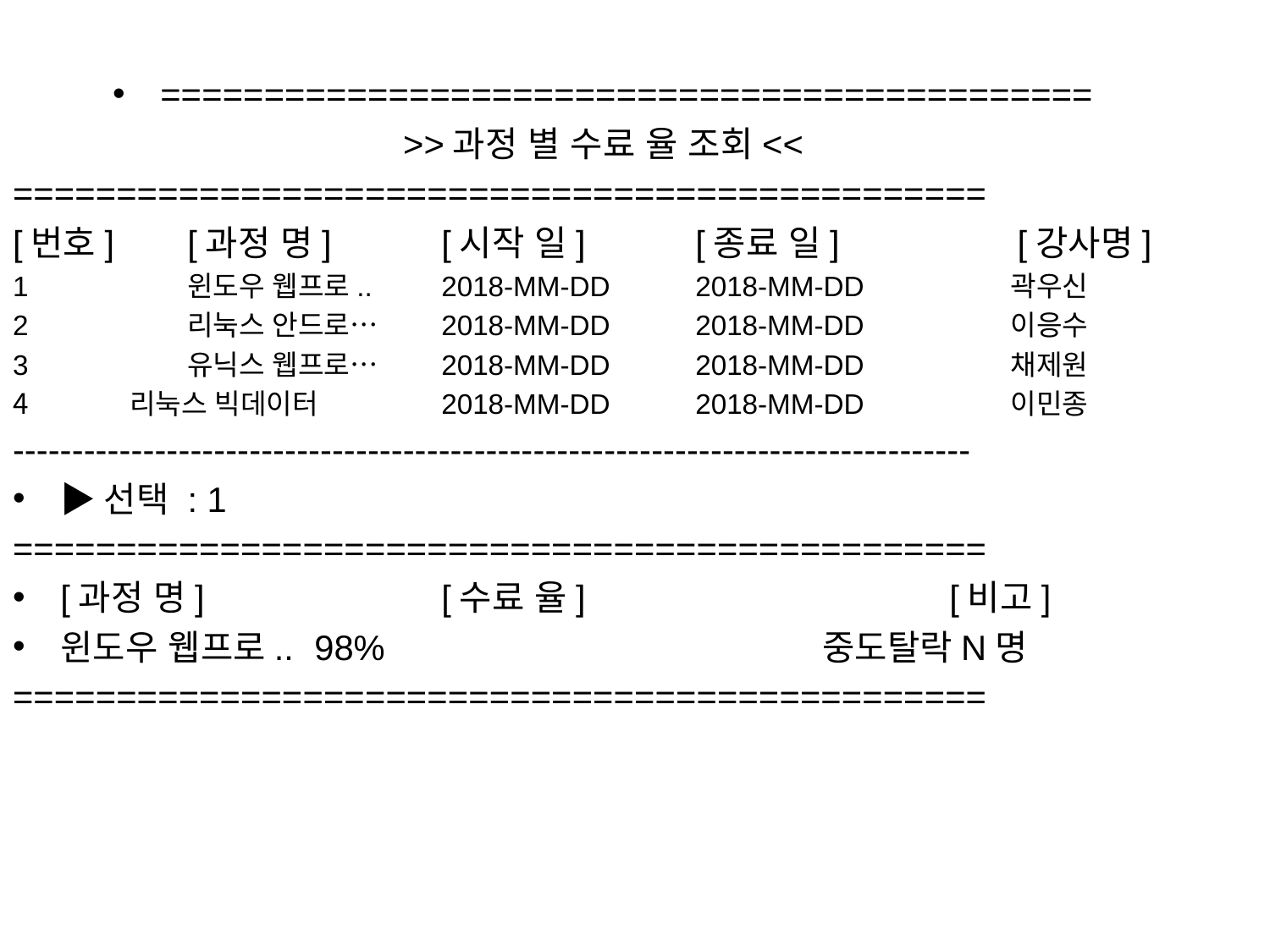

=============================================
>>과정 별 수료 율 조회<<
===============================================
[번호]	[과정 명]	[시작 일]	[종료 일]	       [강사명]
1		윈도우 웹프로..	2018-MM-DD	2018-MM-DD	       곽우신
2		리눅스 안드로…	2018-MM-DD	2018-MM-DD	       이응수
3		유닉스 웹프로…	2018-MM-DD	2018-MM-DD	       채제원
        리눅스 빅데이터	2018-MM-DD	2018-MM-DD	       이민종
---------------------------------------------------------------------------------
▶선택 : 1
===============================================
[과정 명]		[수료 율]			[비고]
윈도우 웹프로..	98%				중도탈락N명
===============================================